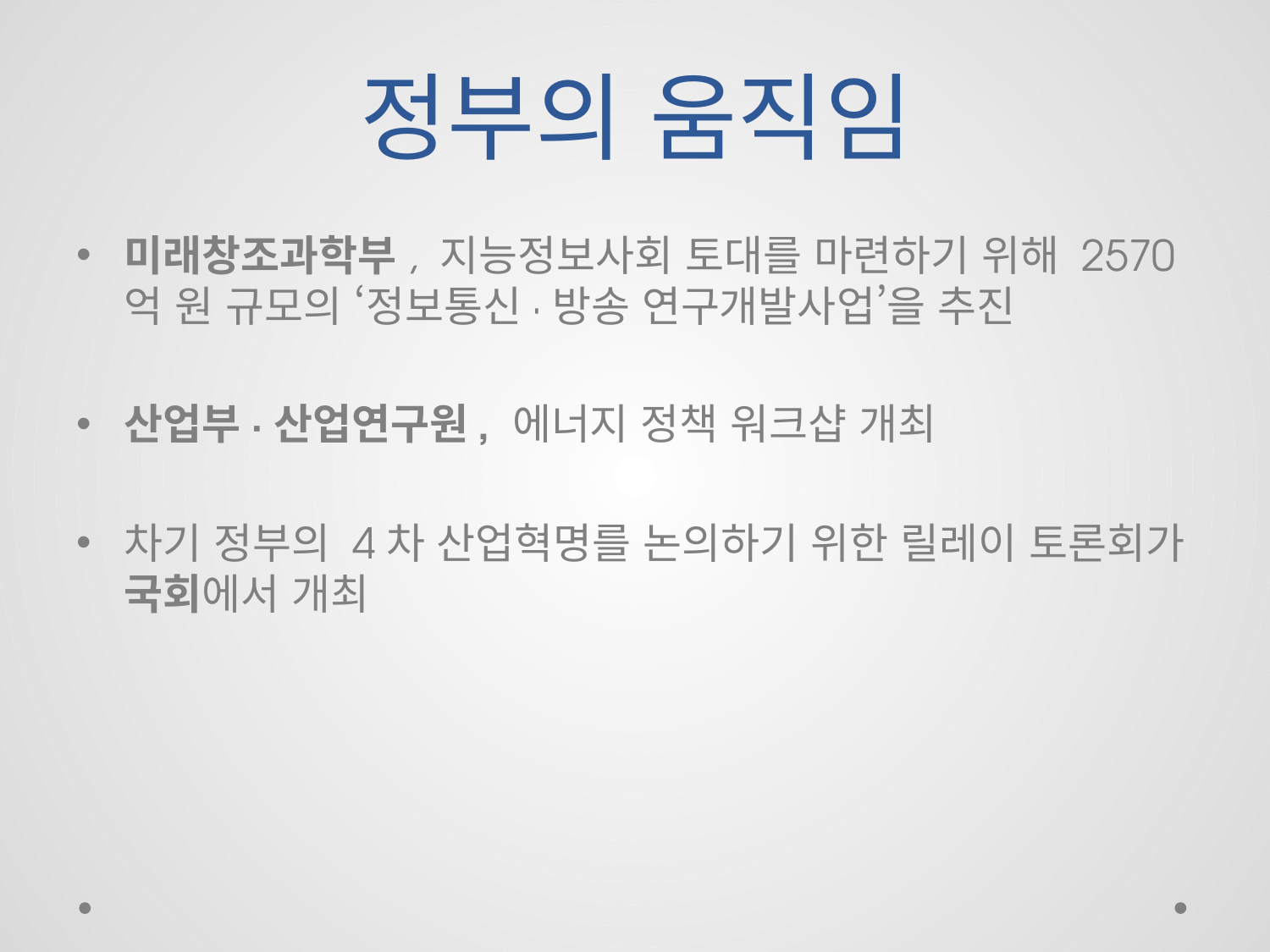

# 정부의 움직임
미래창조과학부, 지능정보사회 토대를 마련하기 위해 2570억 원 규모의 ‘정보통신·방송 연구개발사업’을 추진

산업부·산업연구원, 에너지 정책 워크샵 개최

차기 정부의 4차 산업혁명를 논의하기 위한 릴레이 토론회가 국회에서 개최